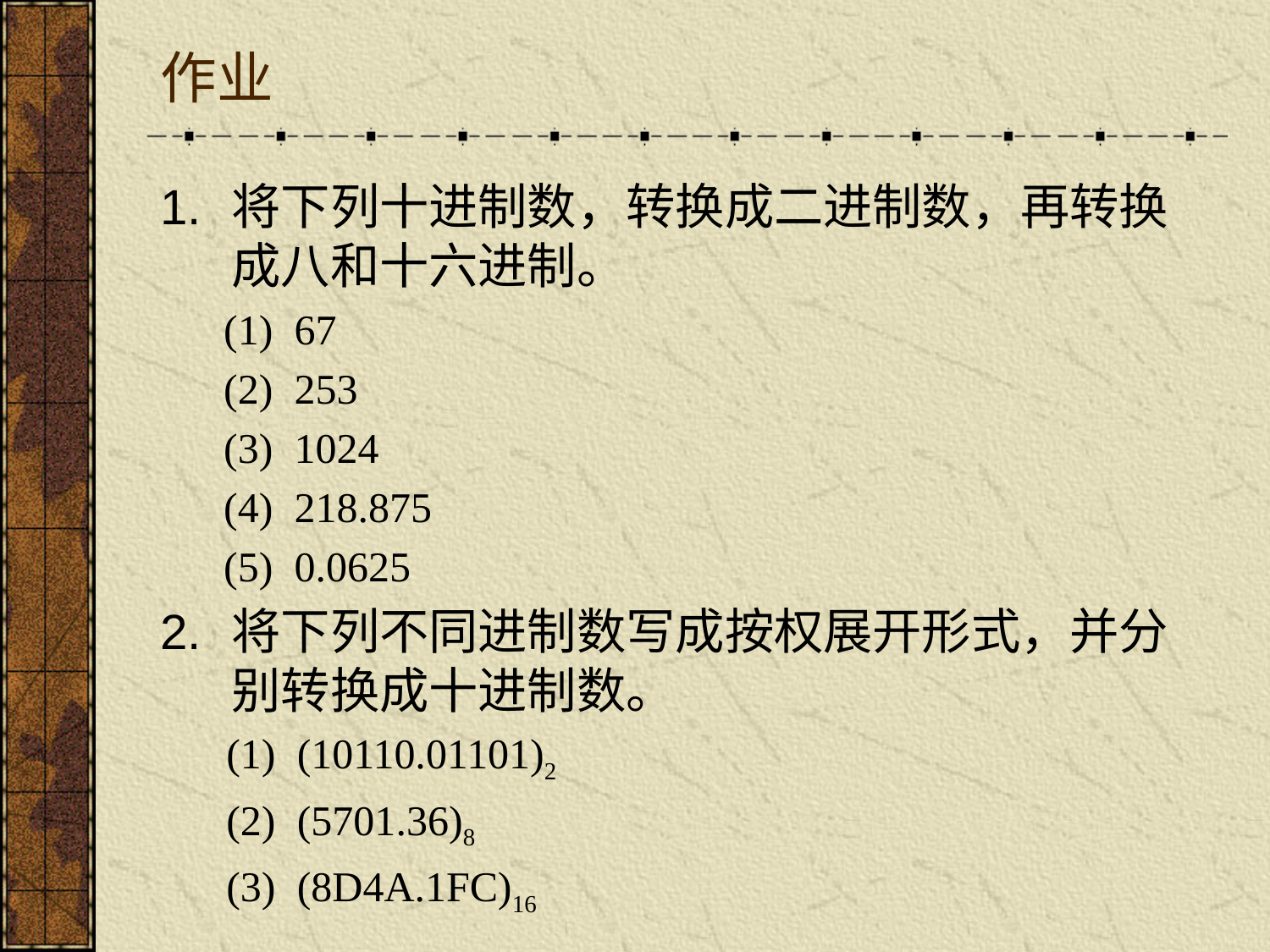

# 作业
将下列十进制数，转换成二进制数，再转换成八和十六进制。
(1)  67
(2)  253
(3)  1024
(4)  218.875
(5)  0.0625
将下列不同进制数写成按权展开形式，并分别转换成十进制数。
 (1)  (10110.01101)2
 (2)  (5701.36)8
 (3)  (8D4A.1FC)16